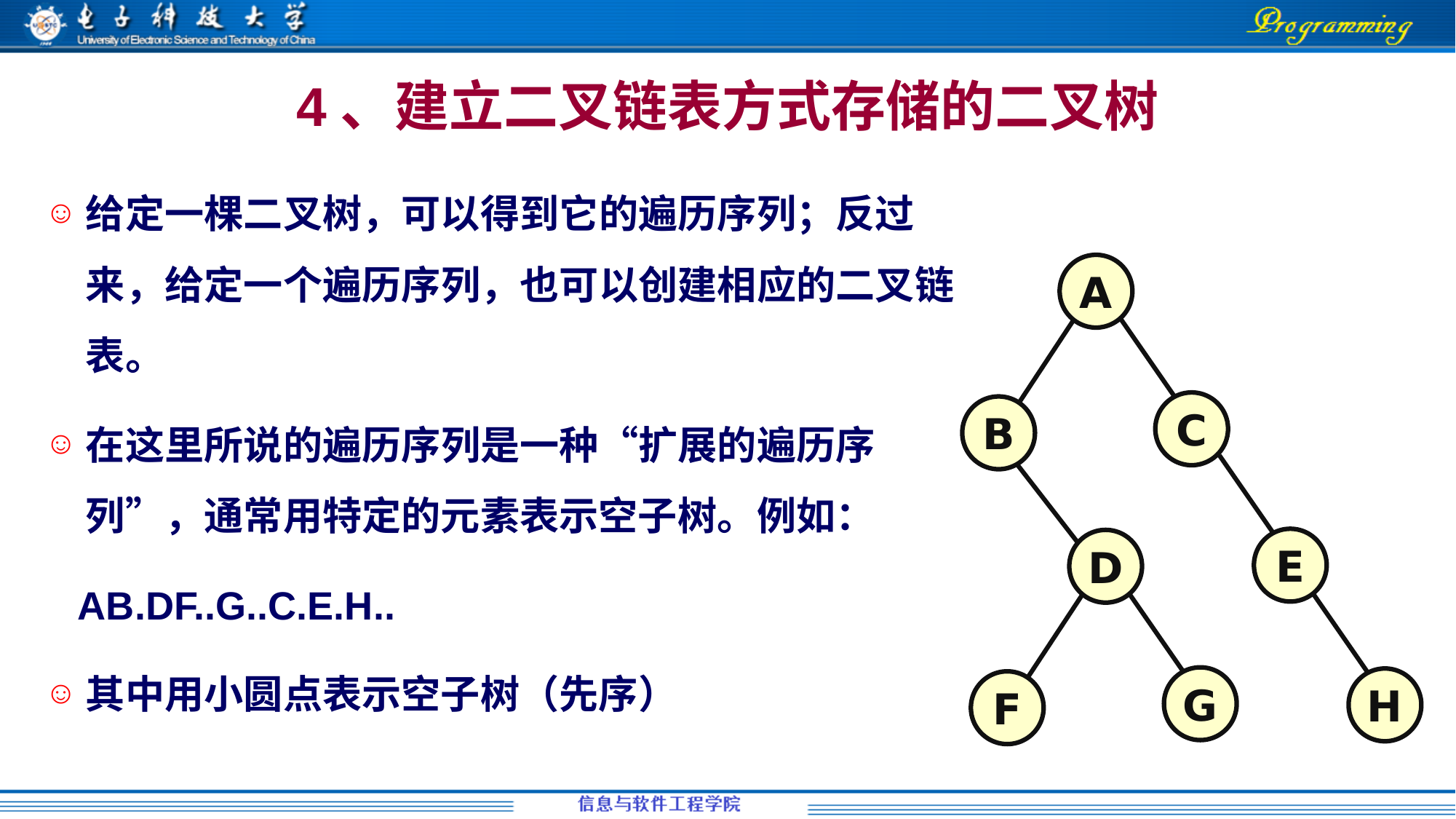

# 4、建立二叉链表方式存储的二叉树
给定一棵二叉树，可以得到它的遍历序列；反过来，给定一个遍历序列，也可以创建相应的二叉链表。
在这里所说的遍历序列是一种“扩展的遍历序列”，通常用特定的元素表示空子树。例如：
   AB.DF..G..C.E.H..
其中用小圆点表示空子树（先序）

A

C
B

E
D

G
H
F